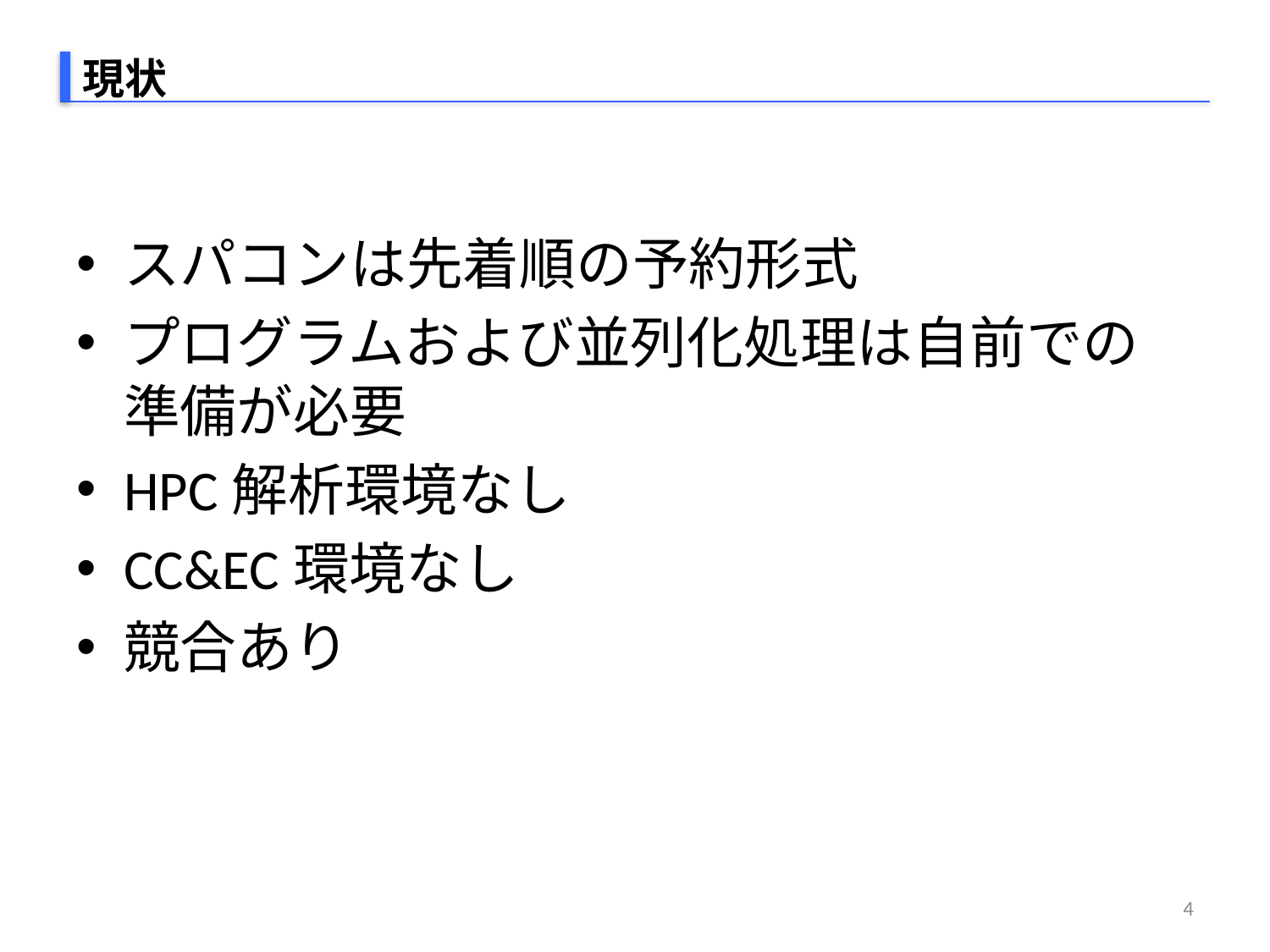

#
現状

スパコンは先着順の予約形式
プログラムおよび並列化処理は自前での準備が必要
HPC解析環境なし
CC&EC環境なし
競合あり

4